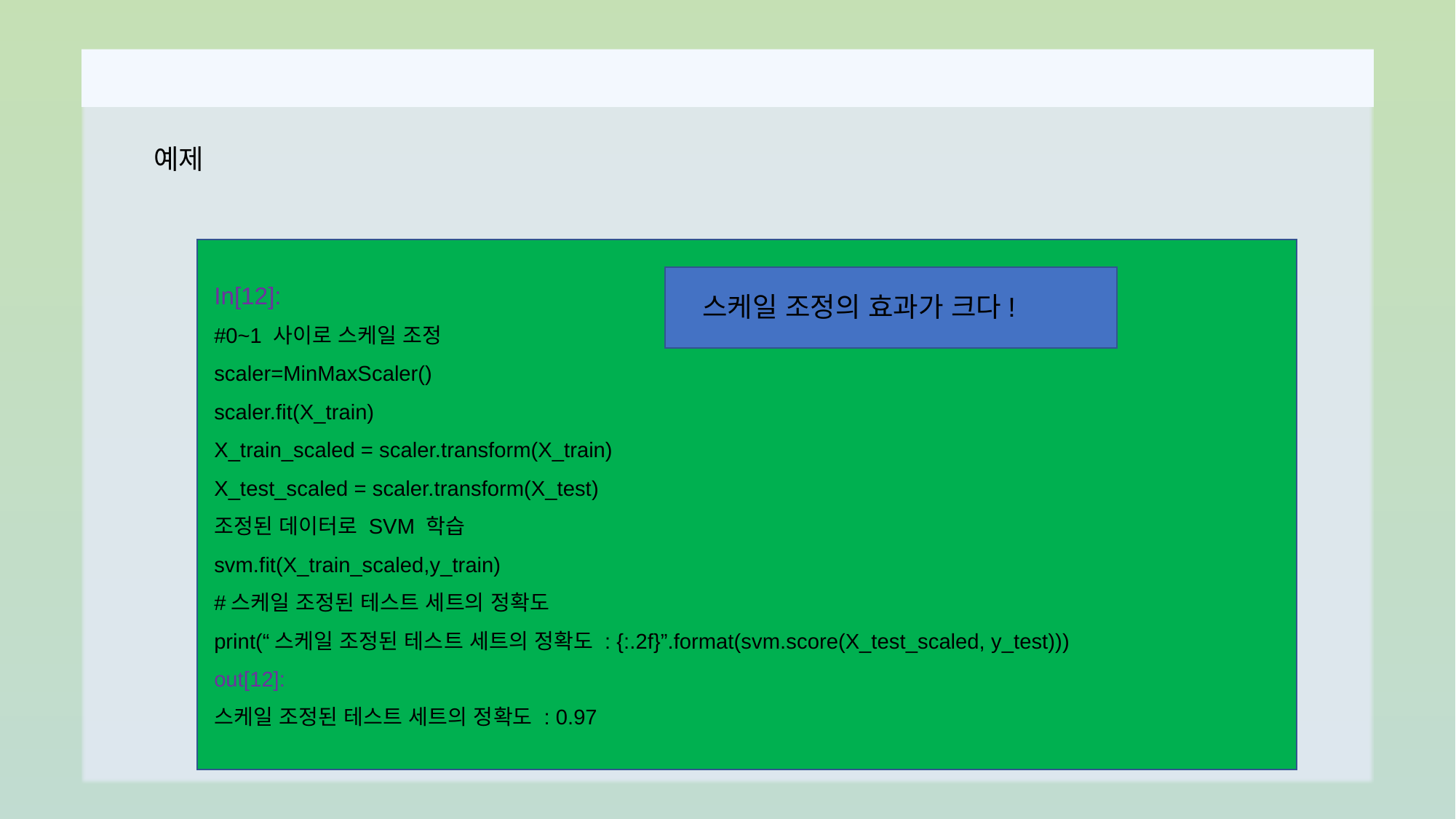

예제

In[12]:
#0~1 사이로 스케일 조정
scaler=MinMaxScaler()
scaler.fit(X_train)
X_train_scaled = scaler.transform(X_train)
X_test_scaled = scaler.transform(X_test)
조정된 데이터로 SVM 학습
svm.fit(X_train_scaled,y_train)
#스케일 조정된 테스트 세트의 정확도
print(“스케일 조정된 테스트 세트의 정확도 : {:.2f}”.format(svm.score(X_test_scaled, y_test)))
out[12]:
스케일 조정된 테스트 세트의 정확도 : 0.97

스케일 조정의 효과가 크다!